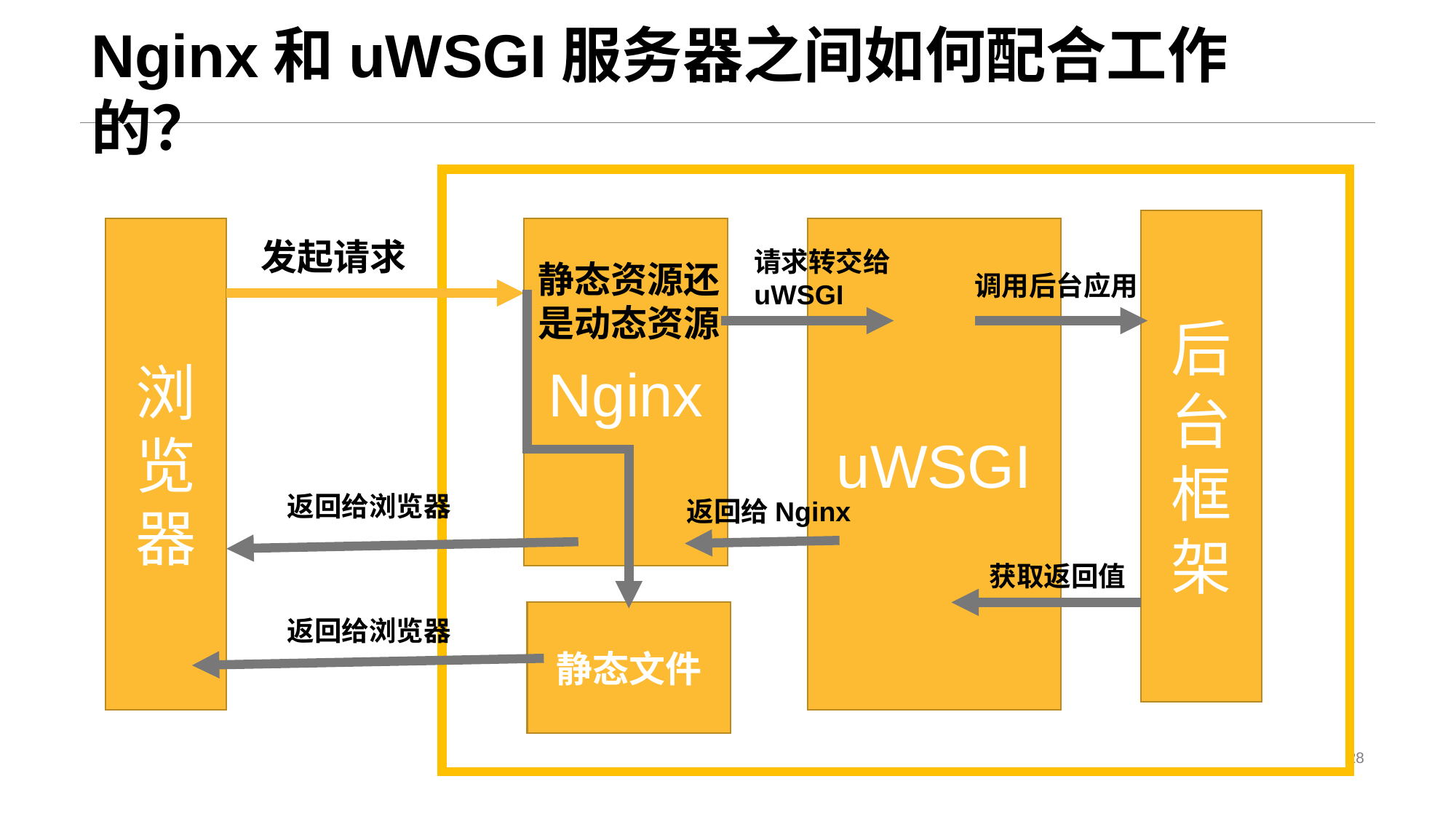

# Nginx和uWSGI服务器之间如何配合工作的？

后台框架
浏览器
Nginx
uWSGI
发起请求
请求转交给uWSGI
静态资源还是动态资源
调用后台应用

返回给浏览器
返回给Nginx
获取返回值
静态文件
返回给浏览器
28